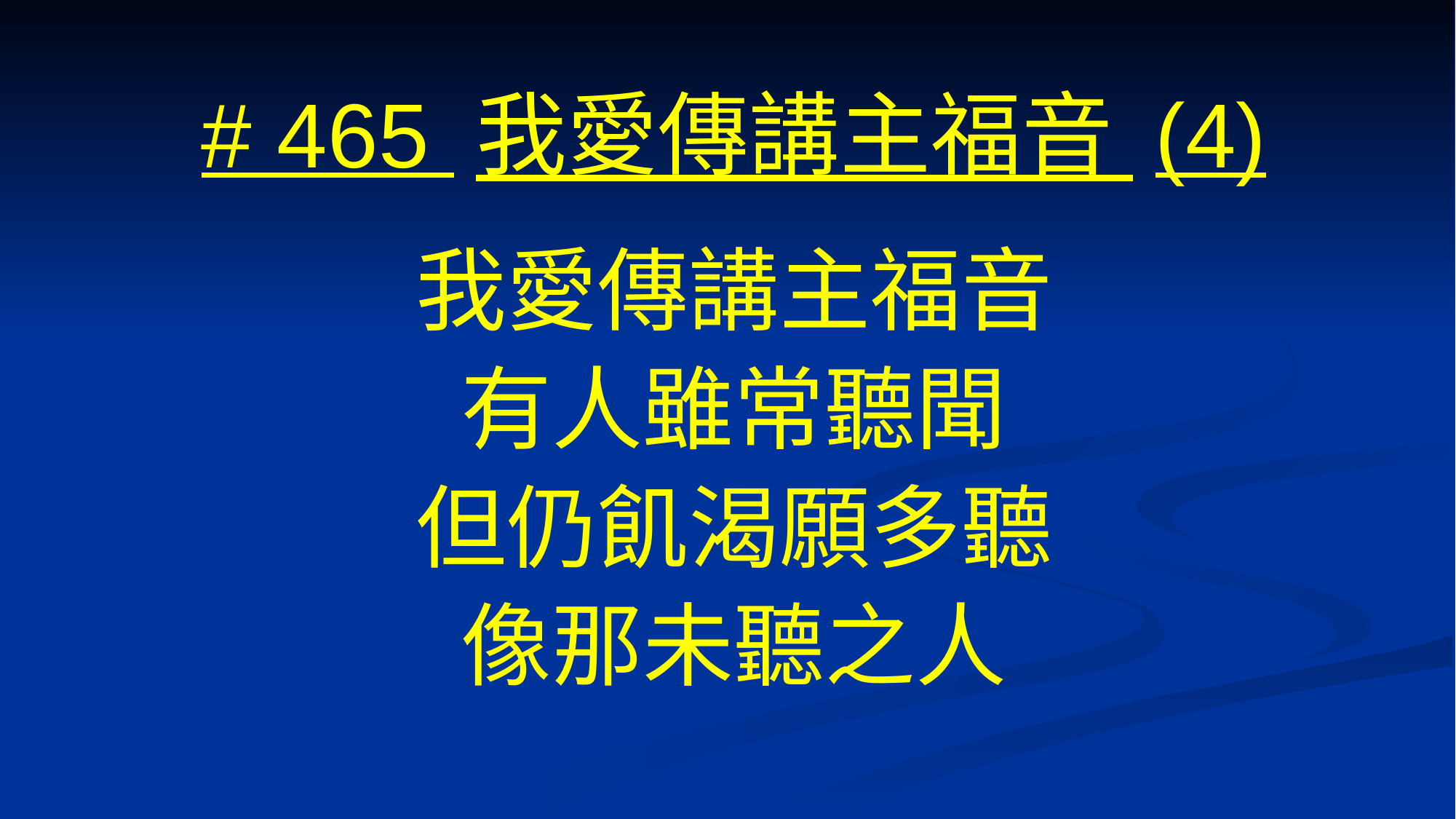

# # 465 我愛傳講主福音 (4)
我愛傳講主福音
有人雖常聽聞
但仍飢渴願多聽
像那未聽之人